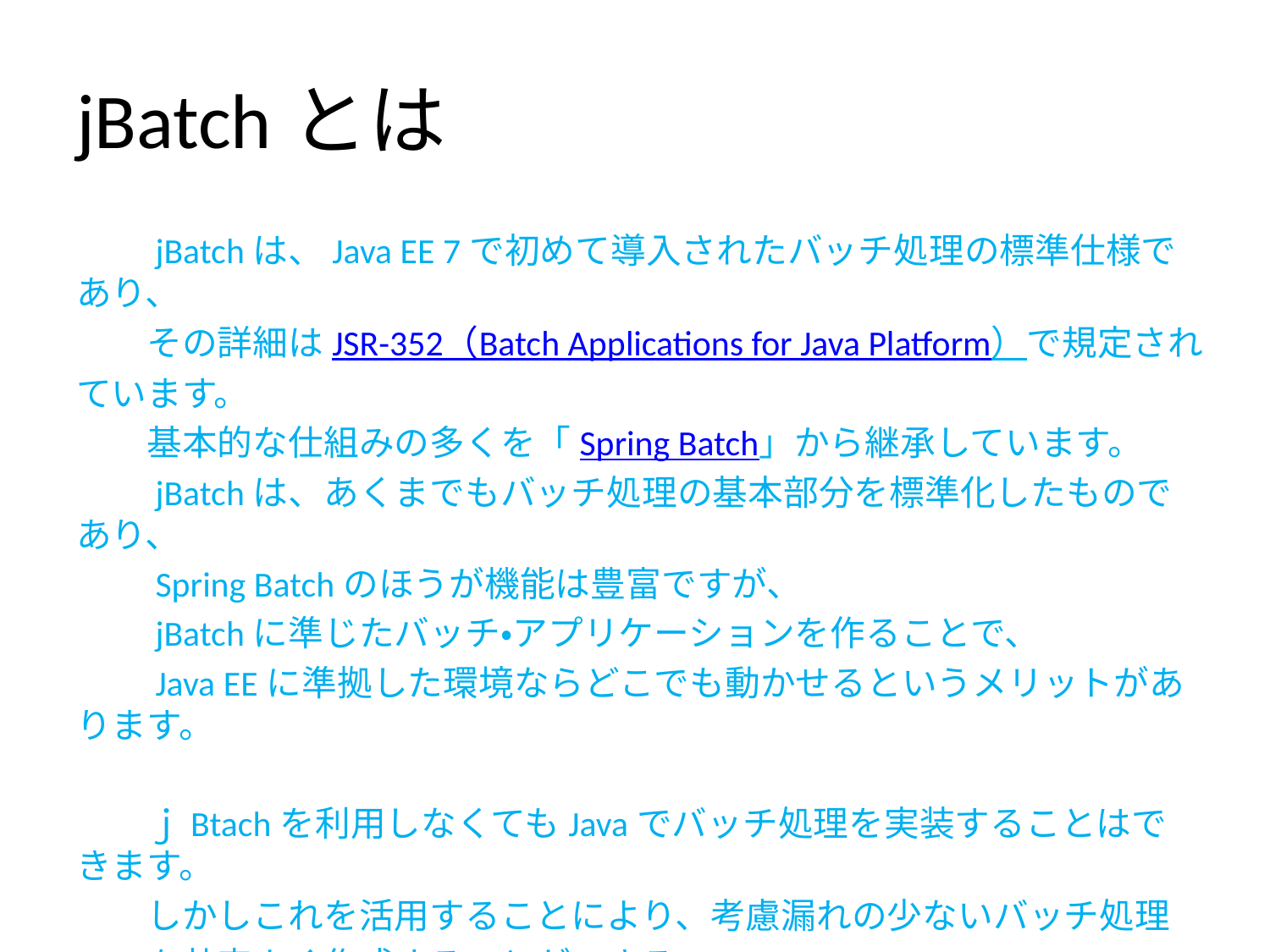

# jBatchとは
　　jBatchは、Java EE 7で初めて導入されたバッチ処理の標準仕様であり、
　　その詳細はJSR-352（Batch Applications for Java Platform）で規定されています。
　　基本的な仕組みの多くを「Spring Batch」から継承しています。
　　jBatchは、あくまでもバッチ処理の基本部分を標準化したものであり、
　　Spring Batchのほうが機能は豊富ですが、
　　jBatchに準じたバッチ・アプリケーションを作ることで、
　　Java EEに準拠した環境ならどこでも動かせるというメリットがあります。

　　ｊBtachを利用しなくてもJavaでバッチ処理を実装することはできます。
　　しかしこれを活用することにより、考慮漏れの少ないバッチ処理
　　を効率よく作成することができる。